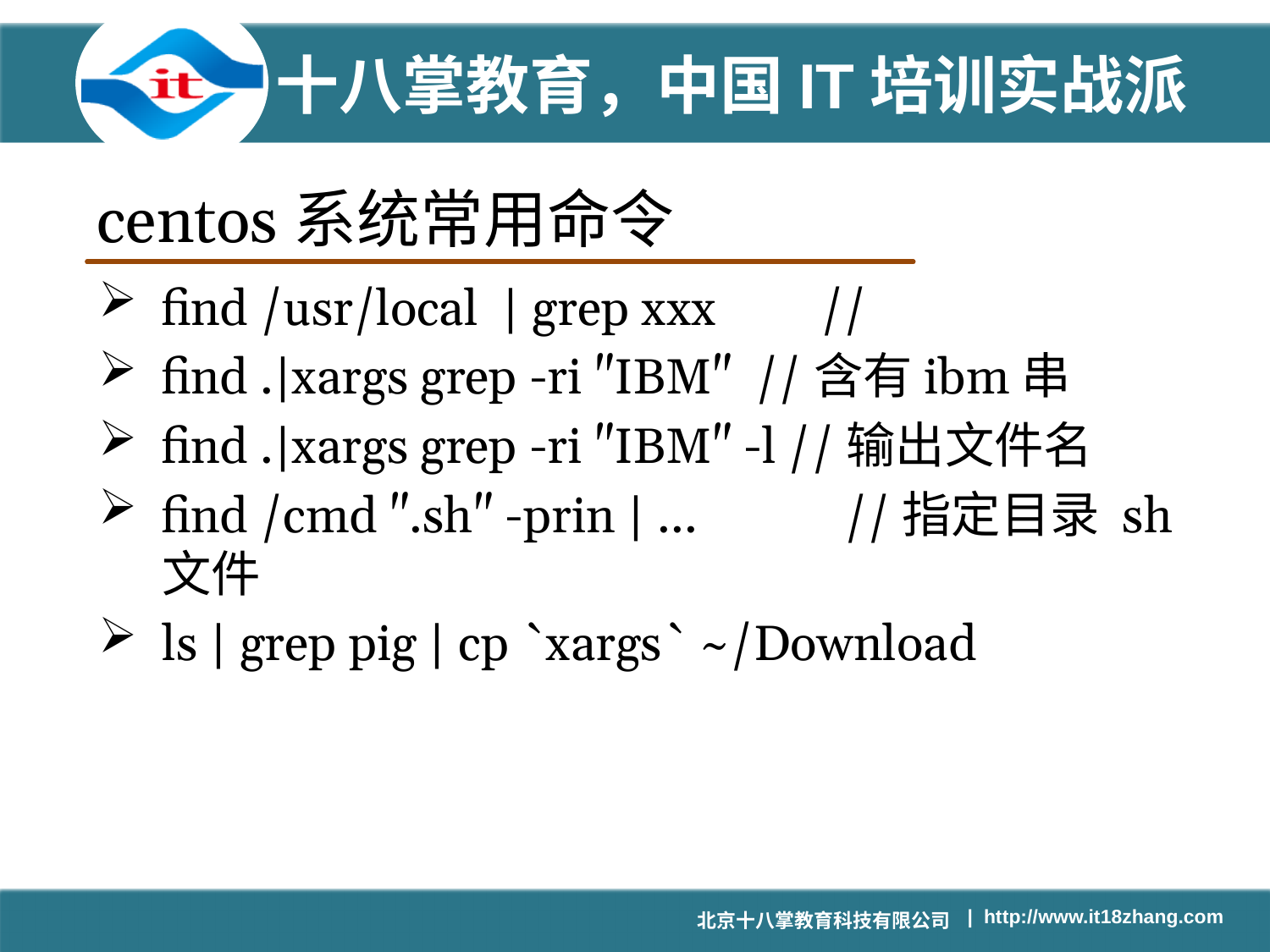

# centos系统常用命令
find /usr/local  | grep xxx	  //
find .|xargs grep -ri "IBM"  //含有ibm串
find .|xargs grep -ri "IBM" -l //输出文件名
find /cmd ".sh" -prin | ...	    //指定目录 sh文件
ls | grep pig | cp `xargs` ~/Download